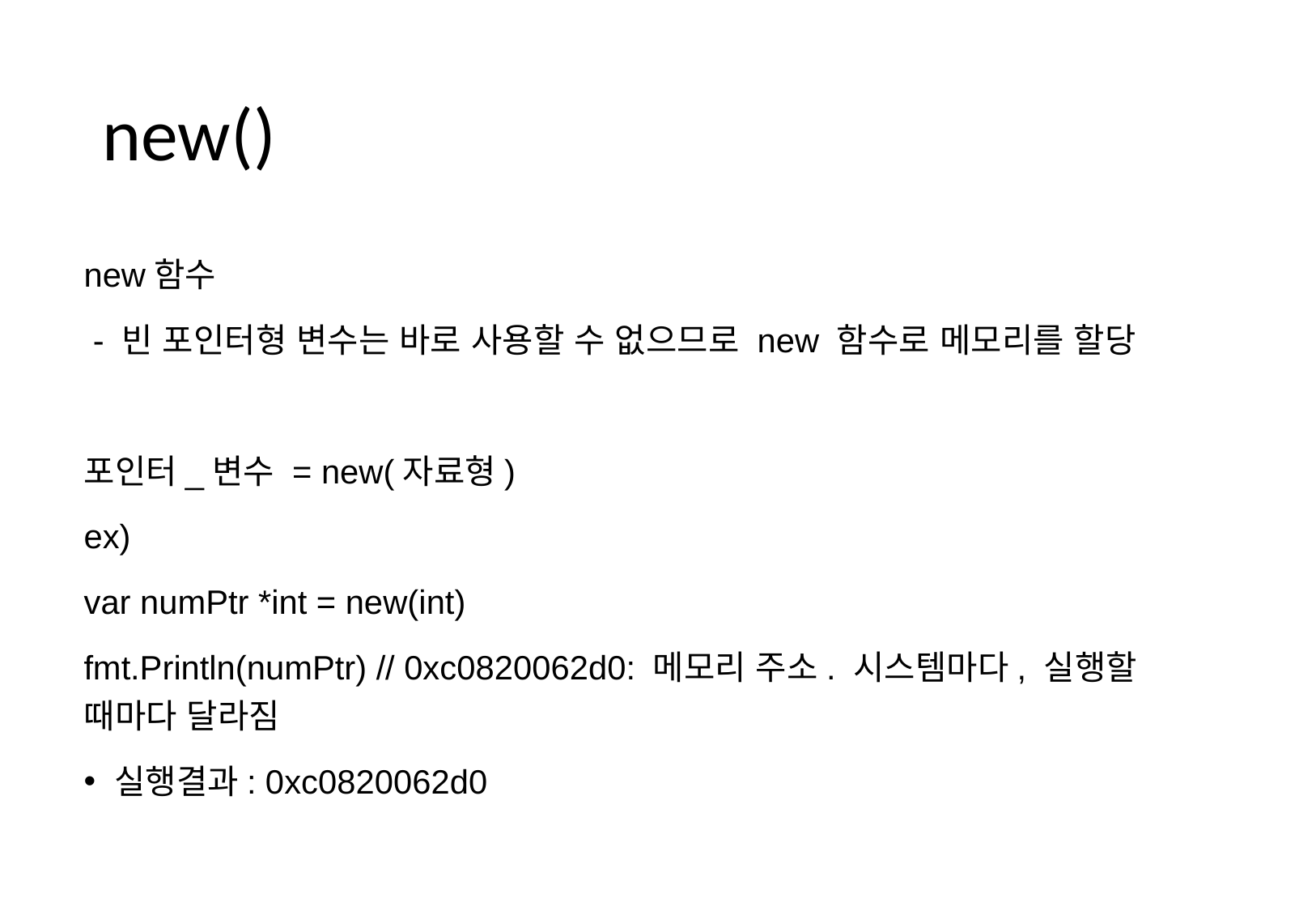

# new()
new함수
 - 빈 포인터형 변수는 바로 사용할 수 없으므로 new 함수로 메모리를 할당

포인터_변수 = new(자료형)
ex)
var numPtr *int = new(int)
fmt.Println(numPtr) // 0xc0820062d0: 메모리 주소. 시스템마다, 실행할 때마다 달라짐
실행결과: 0xc0820062d0